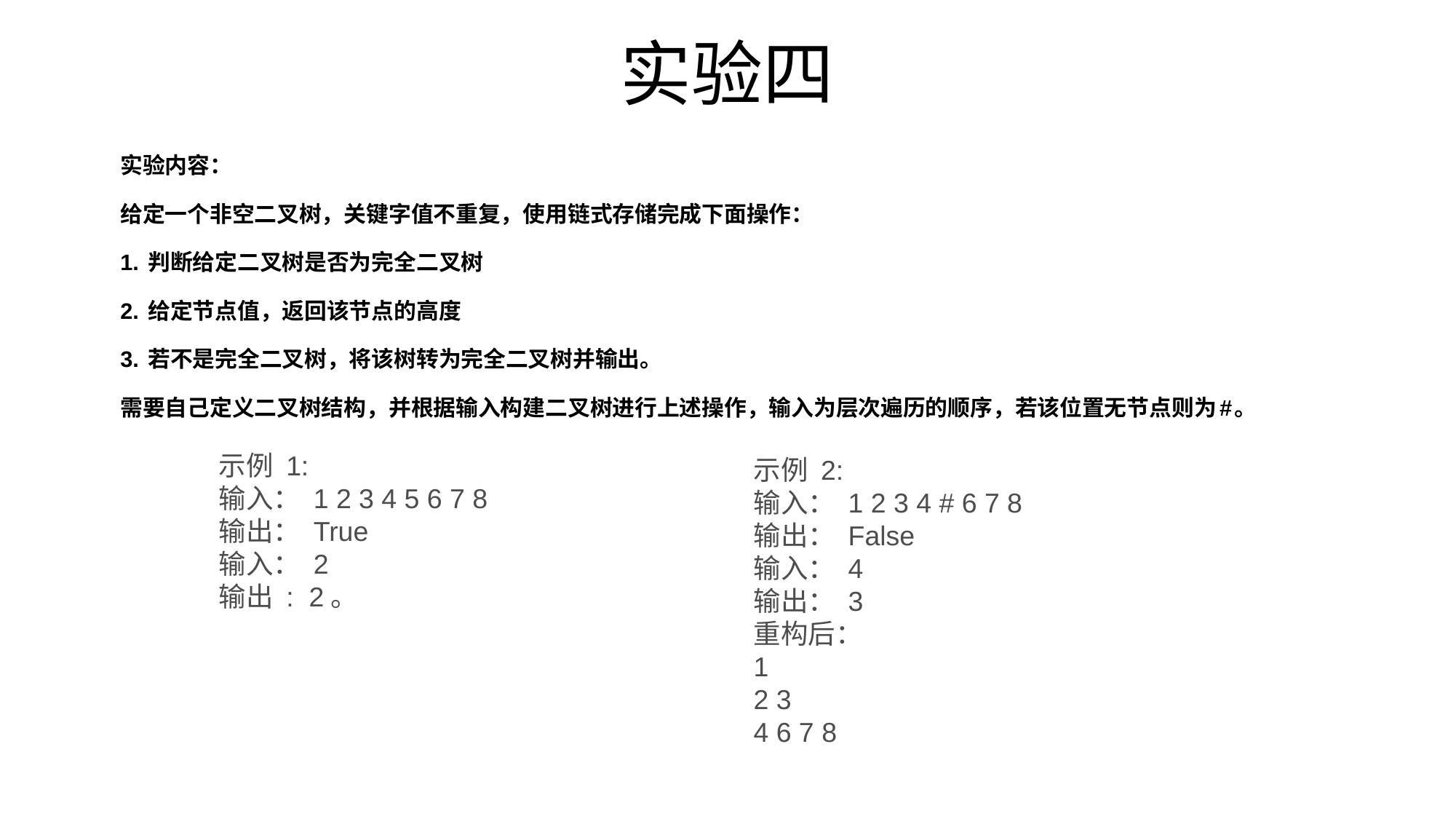

# 实验四
实验内容：
给定一个非空二叉树，关键字值不重复，使用链式存储完成下面操作：
1. 判断给定二叉树是否为完全二叉树
2. 给定节点值，返回该节点的高度
3. 若不是完全二叉树，将该树转为完全二叉树并输出。
需要自己定义二叉树结构，并根据输入构建二叉树进行上述操作，输入为层次遍历的顺序，若该位置无节点则为#。
示例 1:
输入： 1 2 3 4 5 6 7 8
输出： True
输入： 2
输出 :  2。
示例 2:
输入： 1 2 3 4 # 6 7 8
输出： False
输入： 4
输出： 3
重构后：
1
2 3
4 6 7 8